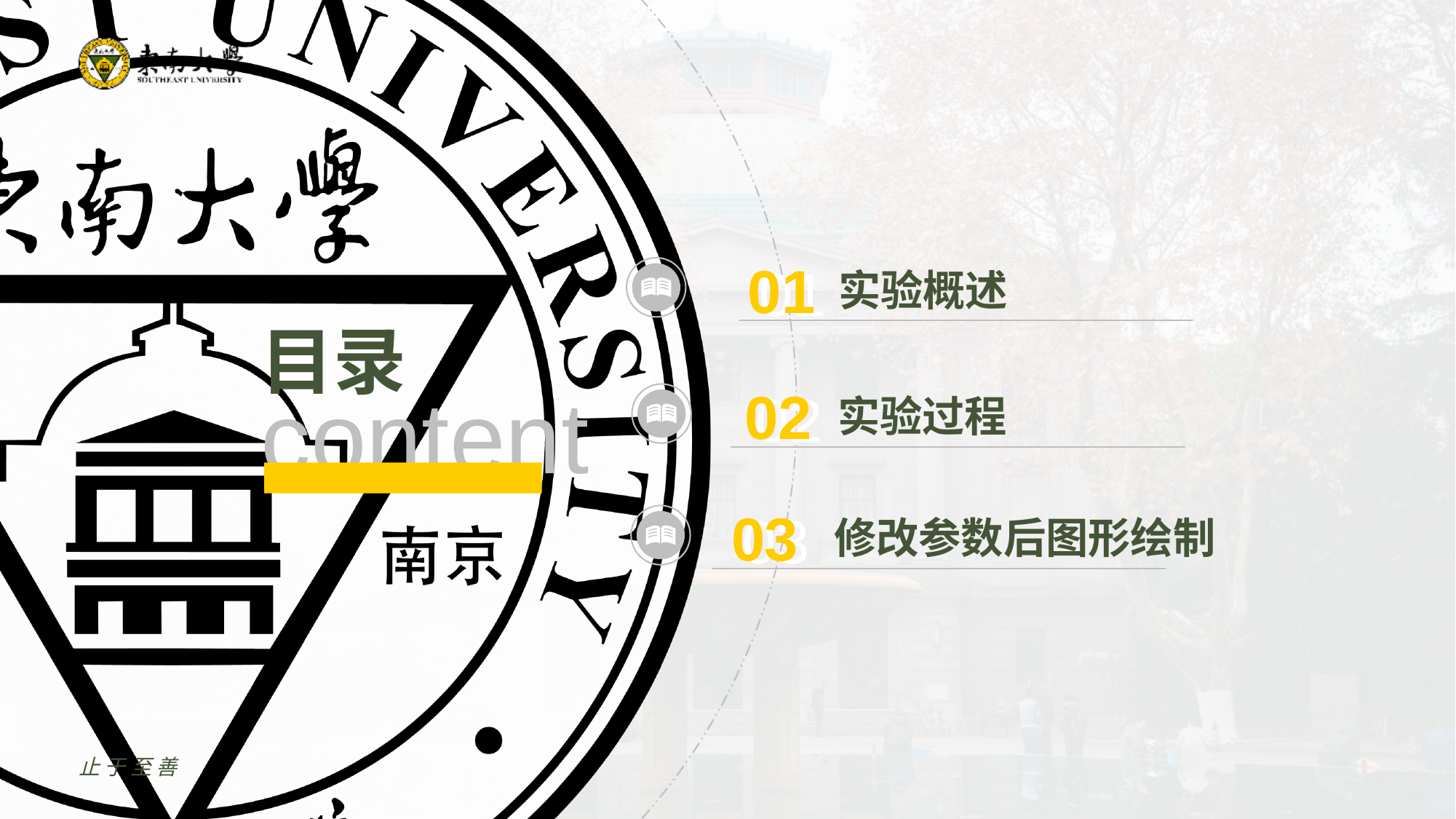

01
01

实验概述
02
02

实验过程
03
03

修改参数后图形绘制
止于至善